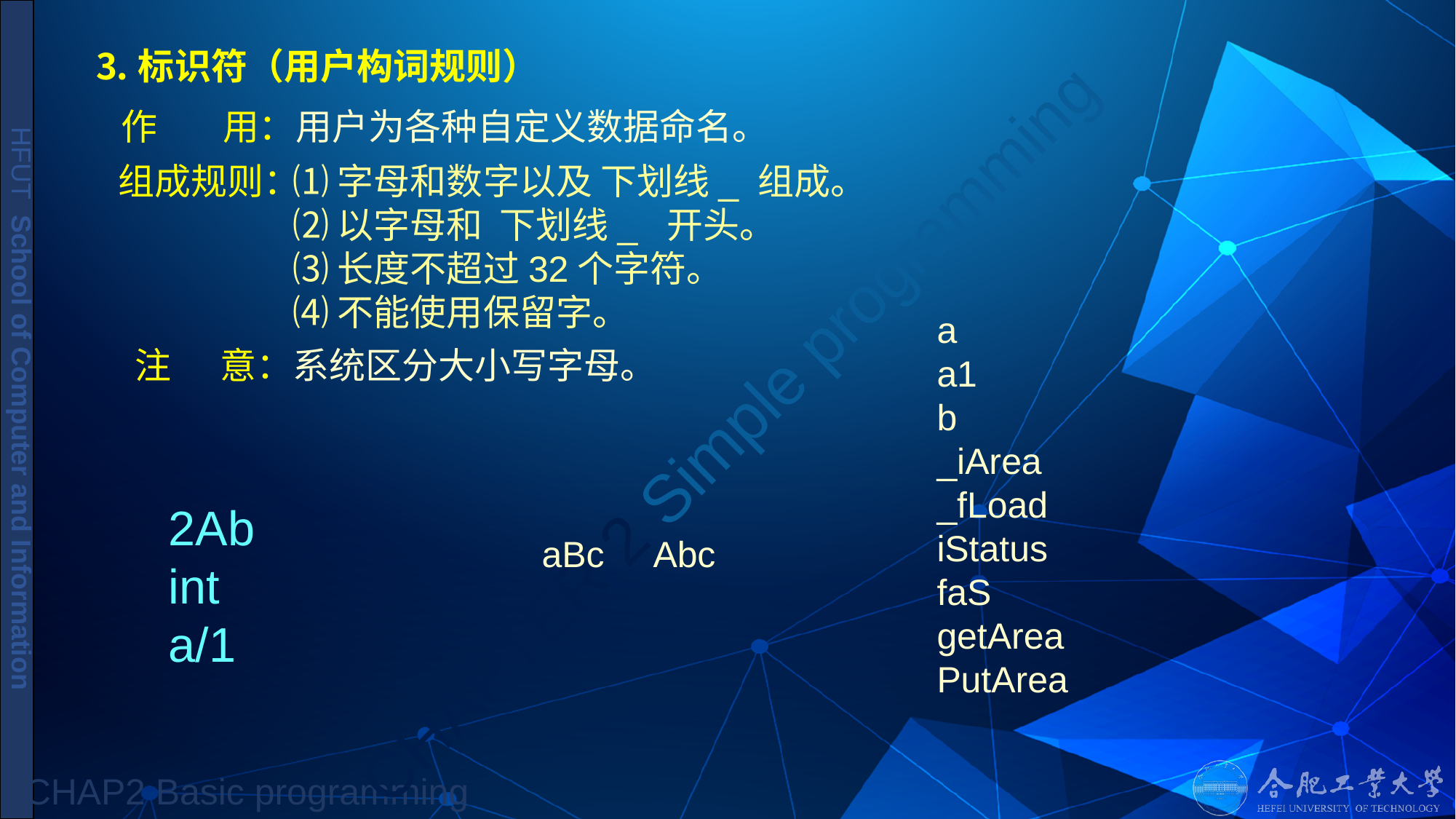

# ⒊标识符（用户构词规则）
        作        用：用户为各种自定义数据命名。
组成规则：
⑴字母和数字以及 下划线_ 组成。
⑵以字母和  下划线_  开头。
⑶长度不超过32个字符。
⑷不能使用保留字。
a
a1
b
_iArea
_fLoad
iStatus
faS
getArea
PutArea
注      意：系统区分大小写字母。
2Ab
int
a/1
aBc     Abc